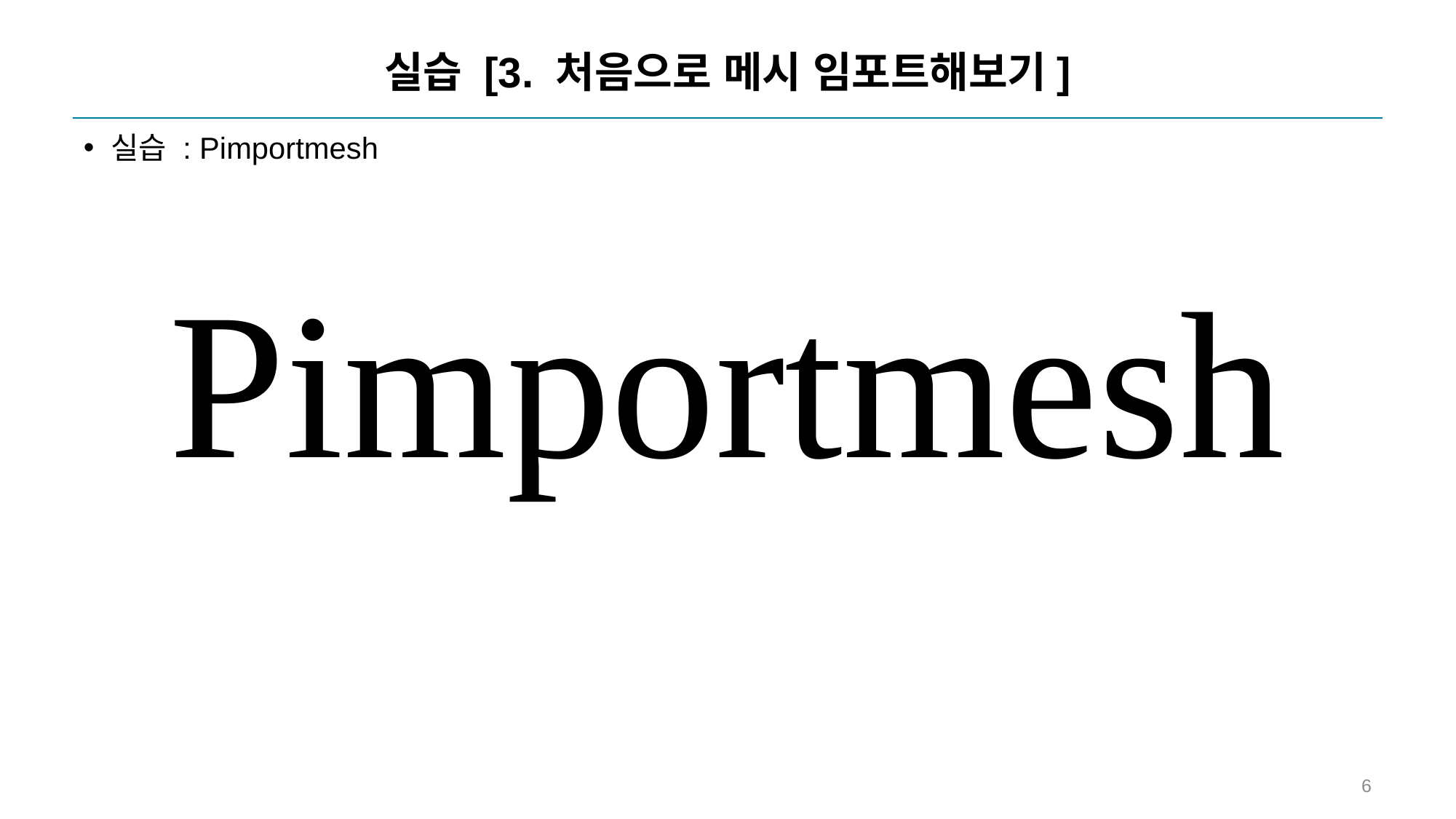

# 실습 [3. 처음으로 메시 임포트해보기]
실습 : Pimportmesh

Pimportmesh
6